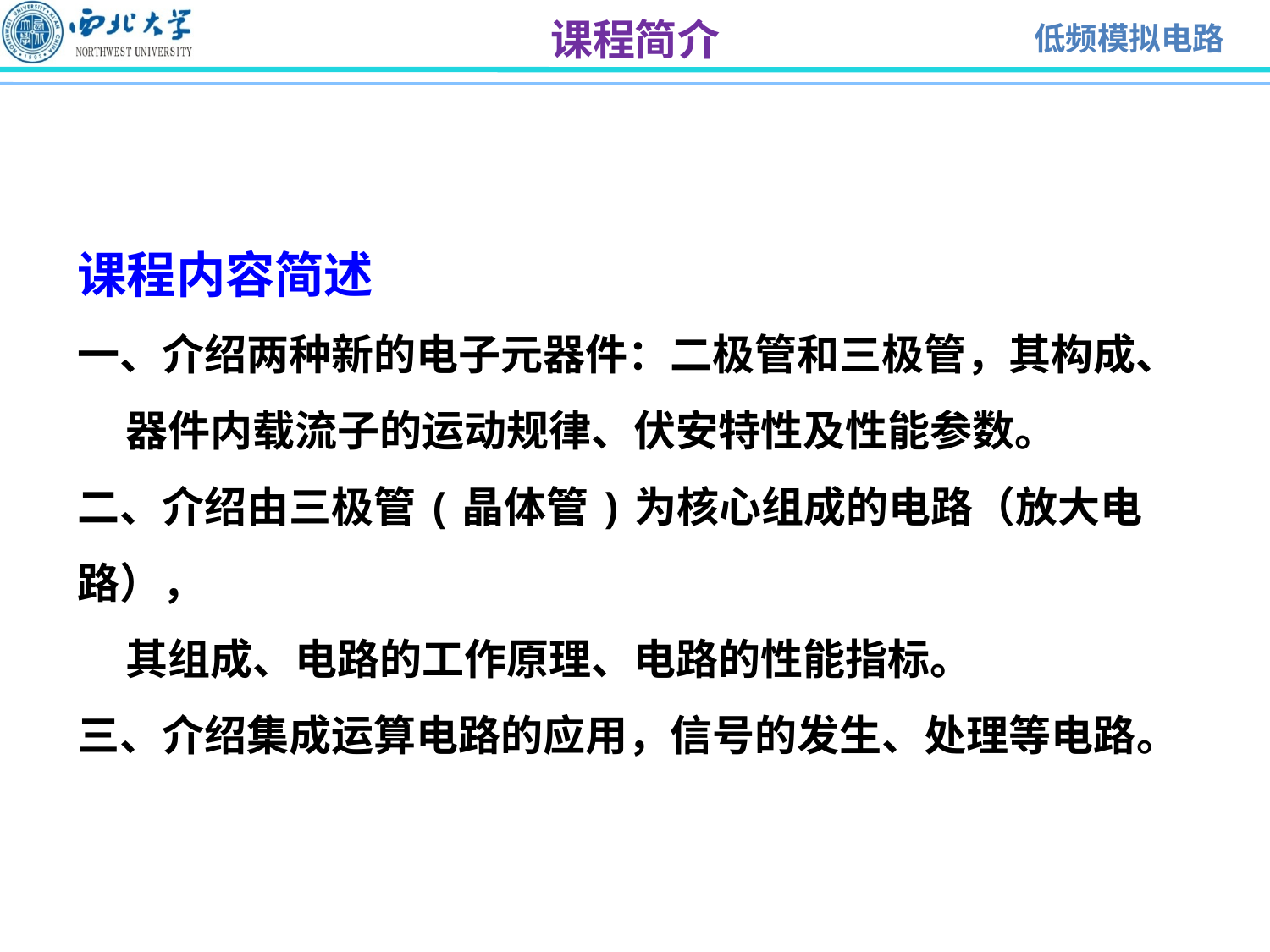

课程简介
课程内容简述
一、介绍两种新的电子元器件：二极管和三极管，其构成、
    器件内载流子的运动规律、伏安特性及性能参数。
二、介绍由三极管(晶体管)为核心组成的电路（放大电路），
    其组成、电路的工作原理、电路的性能指标。
三、介绍集成运算电路的应用，信号的发生、处理等电路。
15